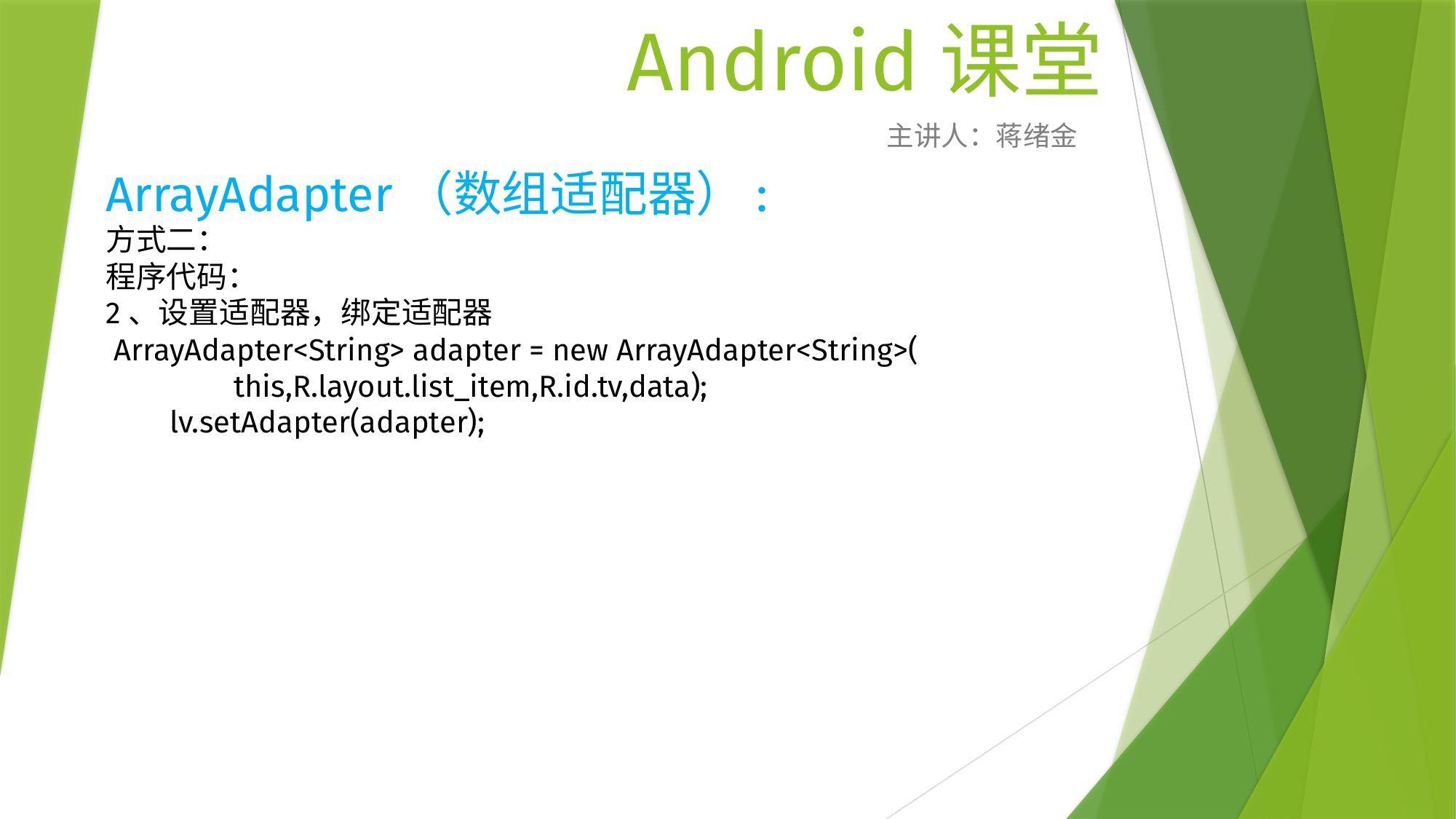

# Android课堂
主讲人：蒋绪金
ArrayAdapter（数组适配器）:
方式二：
程序代码：
2、设置适配器，绑定适配器
 ArrayAdapter<String> adapter = new ArrayAdapter<String>(
                this,R.layout.list_item,R.id.tv,data);
        lv.setAdapter(adapter);